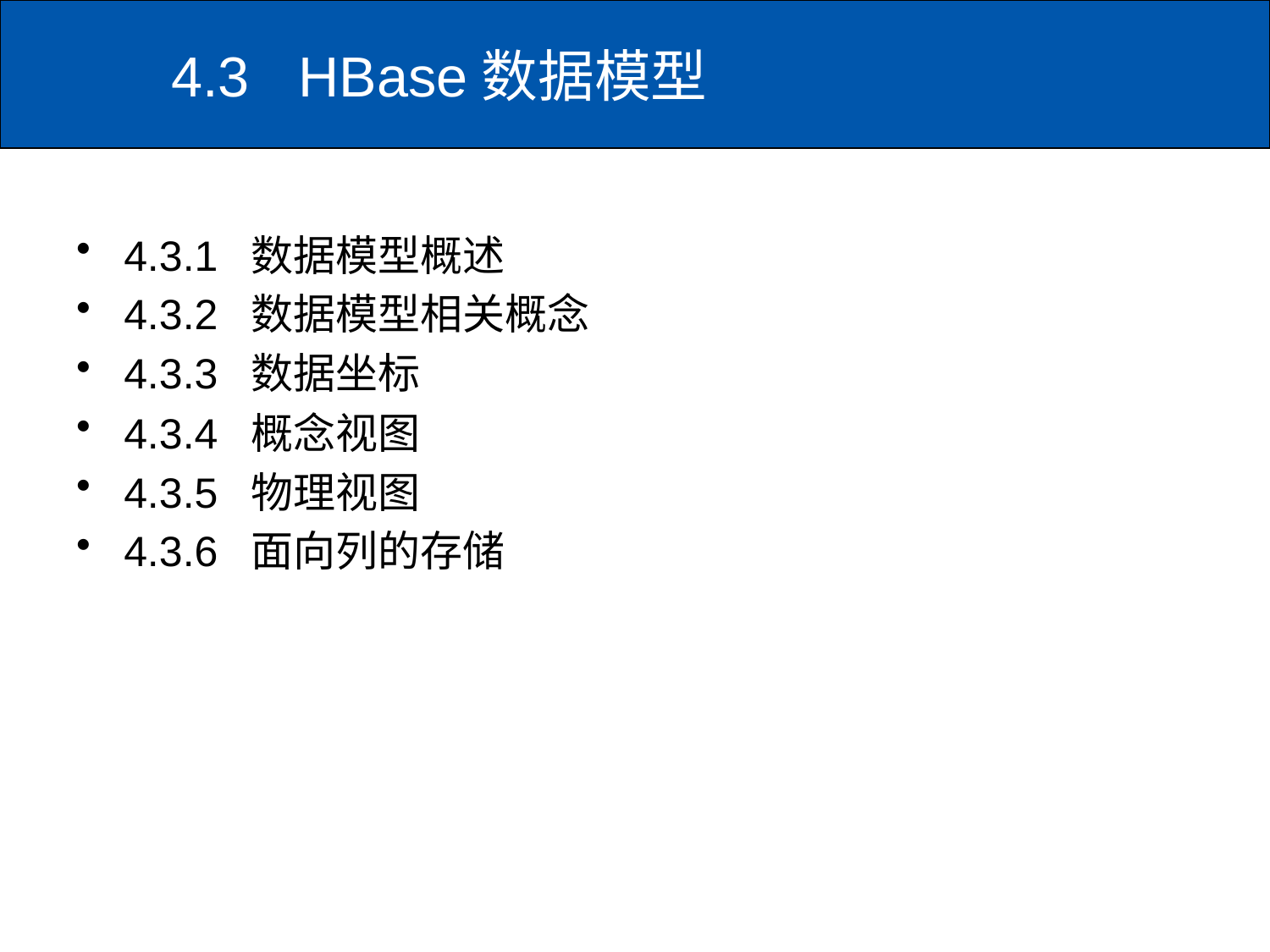

# 4.3	HBase数据模型
4.3.1	数据模型概述
4.3.2	数据模型相关概念
4.3.3	数据坐标
4.3.4	概念视图
4.3.5	物理视图
4.3.6	面向列的存储